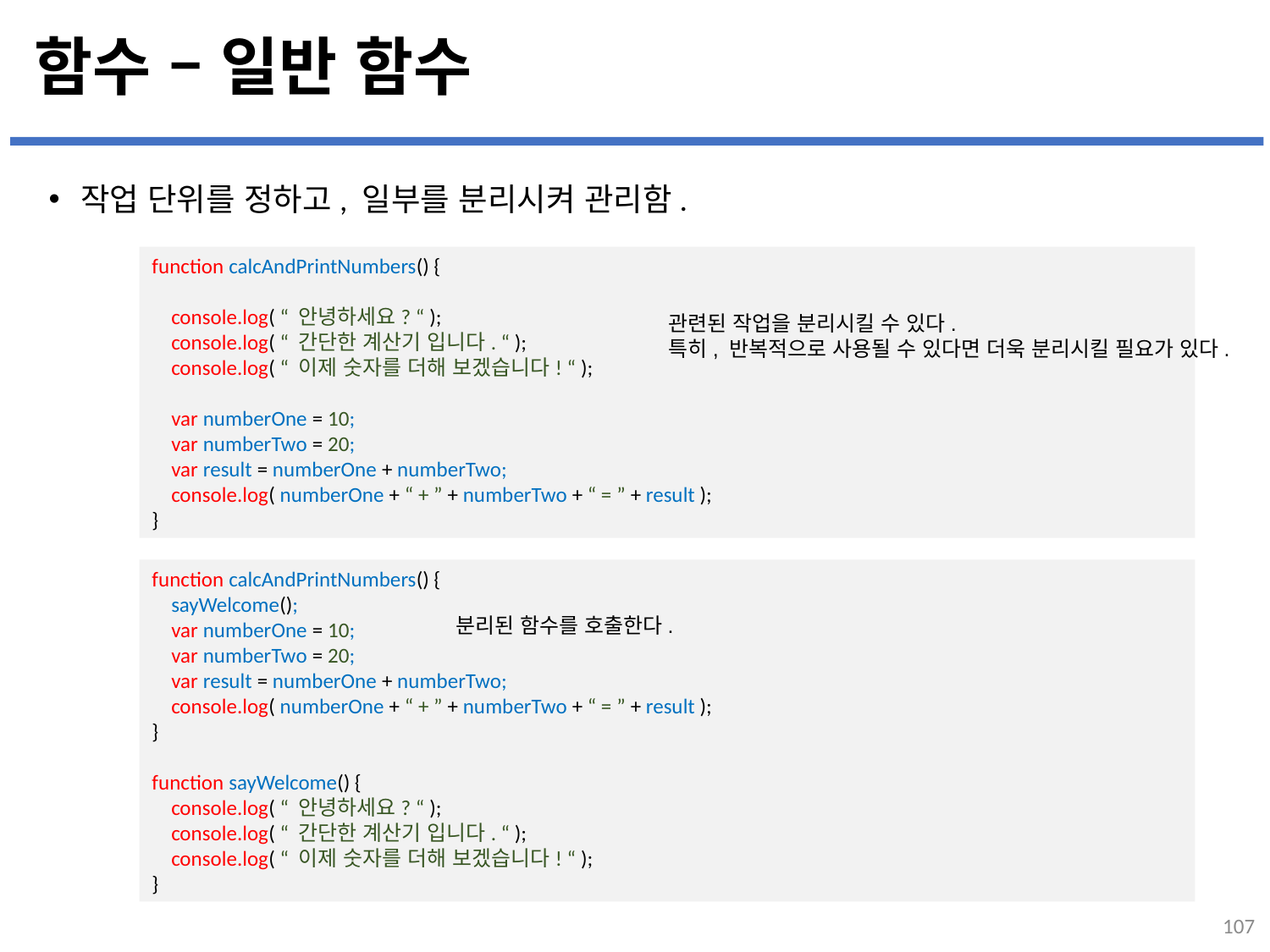

# 함수 – 일반 함수
작업 단위를 정하고, 일부를 분리시켜 관리함.

function calcAndPrintNumbers() {

    console.log( “ 안녕하세요? “ );
    console.log( “ 간단한 계산기 입니다. “ );
    console.log( “ 이제 숫자를 더해 보겠습니다! “ );

    var numberOne = 10;
    var numberTwo = 20;
    var result = numberOne + numberTwo;
    console.log( numberOne + “ + ” + numberTwo + “ = ” + result );
}
관련된 작업을 분리시킬 수 있다.
특히, 반복적으로 사용될 수 있다면 더욱 분리시킬 필요가 있다.
function calcAndPrintNumbers() {
    sayWelcome();
    var numberOne = 10;
    var numberTwo = 20;
    var result = numberOne + numberTwo;
    console.log( numberOne + “ + ” + numberTwo + “ = ” + result );
}

function sayWelcome() {
    console.log( “ 안녕하세요? “ );
    console.log( “ 간단한 계산기 입니다. “ );
    console.log( “ 이제 숫자를 더해 보겠습니다! “ );
}
분리된 함수를 호출한다.
107